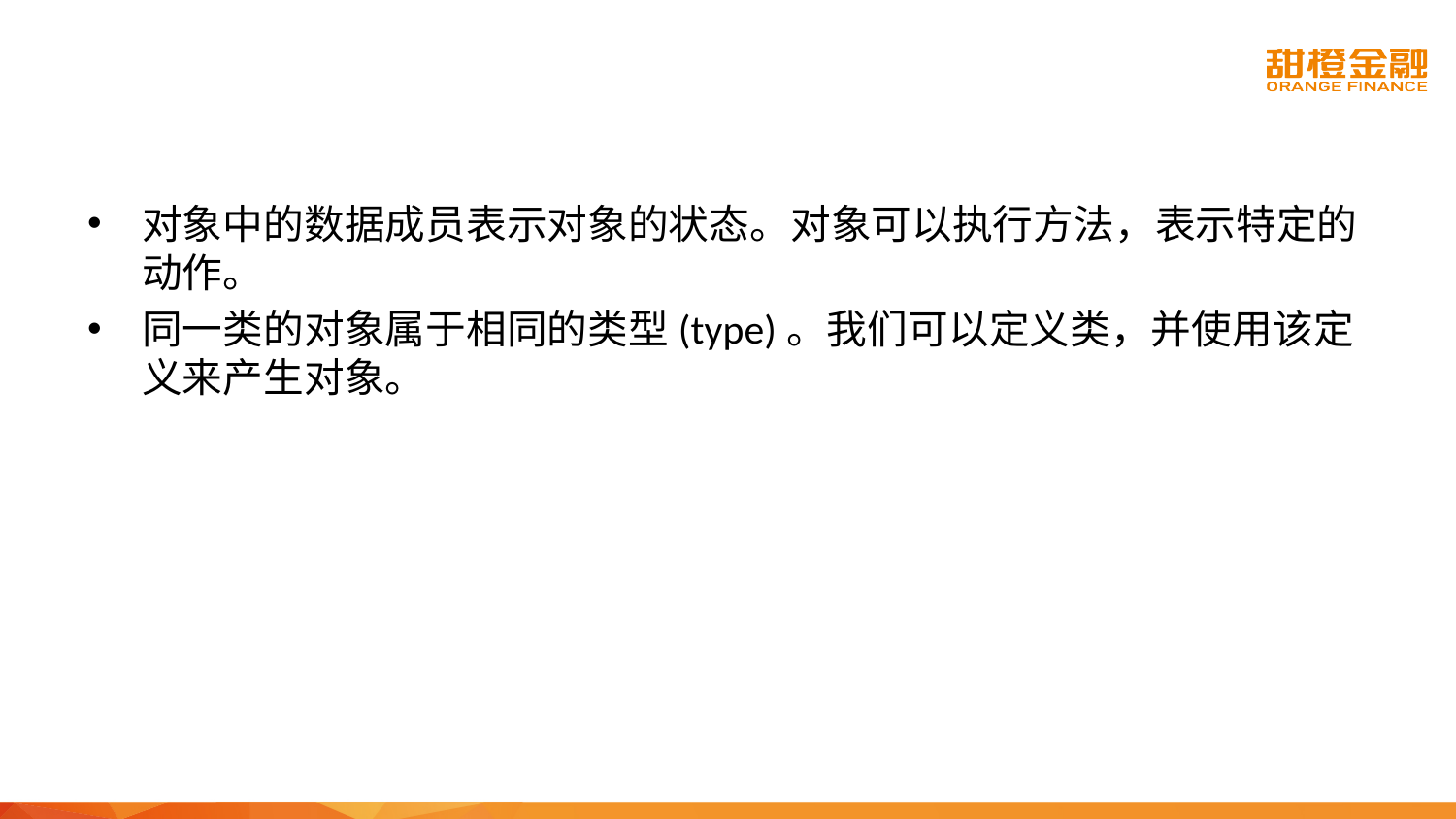

#
对象中的数据成员表示对象的状态。对象可以执行方法，表示特定的动作。
同一类的对象属于相同的类型(type)。我们可以定义类，并使用该定义来产生对象。